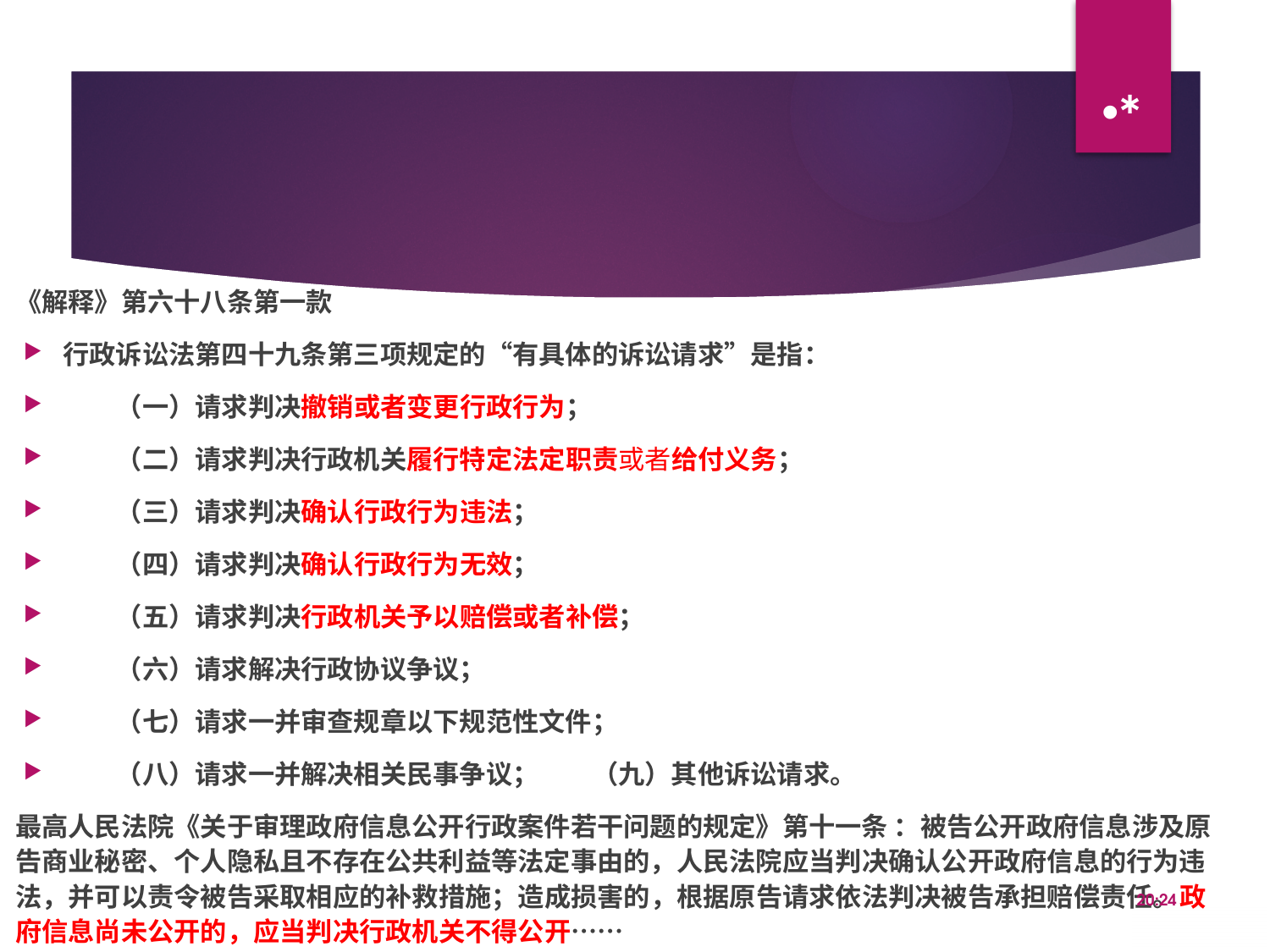

*
#
《解释》第六十八条第一款
行政诉讼法第四十九条第三项规定的“有具体的诉讼请求”是指：
　　（一）请求判决撤销或者变更行政行为；
　　（二）请求判决行政机关履行特定法定职责或者给付义务；
　　（三）请求判决确认行政行为违法；
　　（四）请求判决确认行政行为无效；
　　（五）请求判决行政机关予以赔偿或者补偿；
　　（六）请求解决行政协议争议；
　　（七）请求一并审查规章以下规范性文件；
　　（八）请求一并解决相关民事争议；　　（九）其他诉讼请求。
最高人民法院《关于审理政府信息公开行政案件若干问题的规定》第十一条 ：被告公开政府信息涉及原告商业秘密、个人隐私且不存在公共利益等法定事由的，人民法院应当判决确认公开政府信息的行为违法，并可以责令被告采取相应的补救措施；造成损害的，根据原告请求依法判决被告承担赔偿责任。政府信息尚未公开的，应当判决行政机关不得公开……

20:24